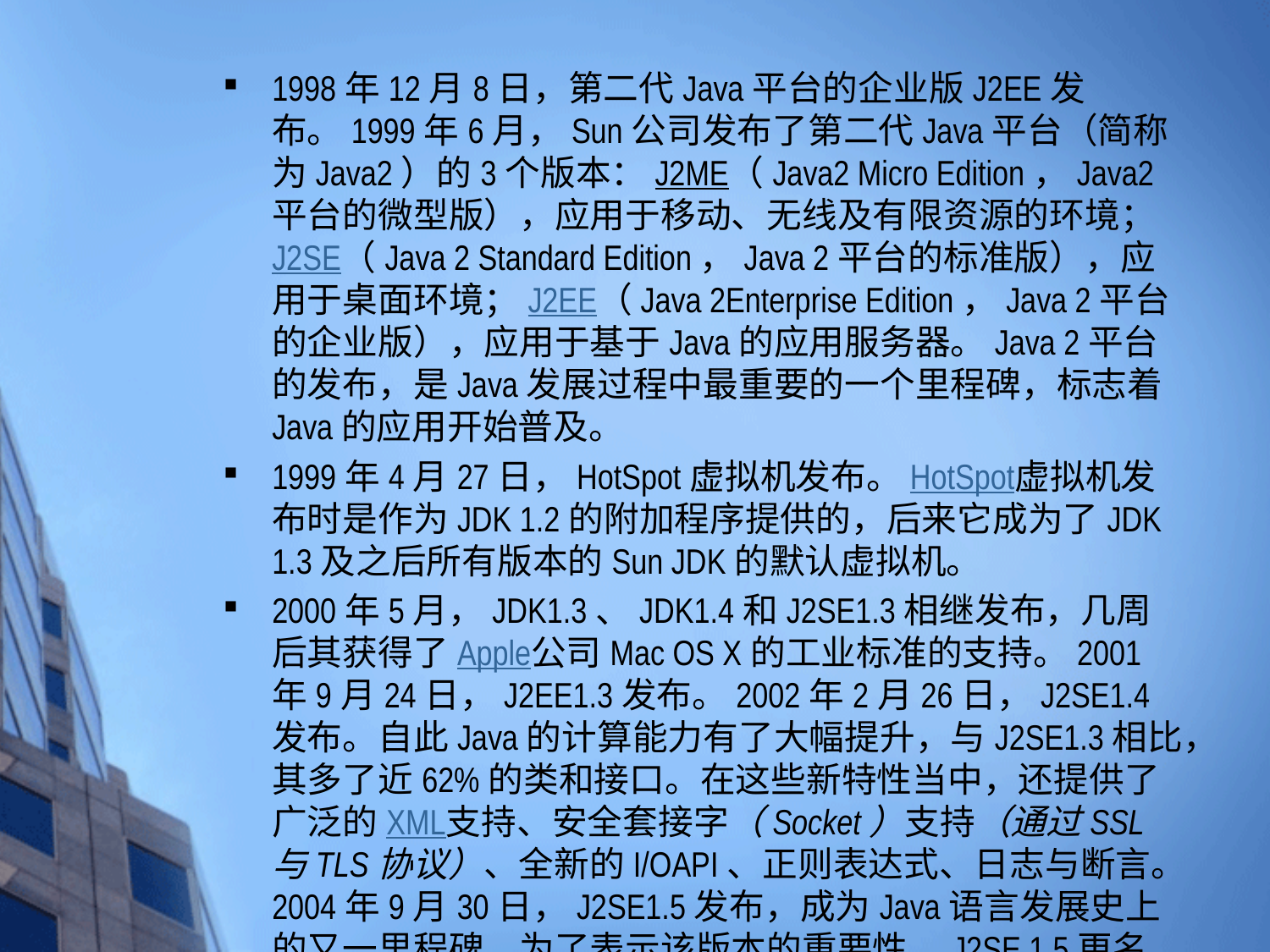

1998年12月8日，第二代Java平台的企业版J2EE发布。1999年6月，Sun公司发布了第二代Java平台（简称为Java2）的3个版本：J2ME（Java2 Micro Edition，Java2平台的微型版），应用于移动、无线及有限资源的环境；J2SE（Java 2 Standard Edition，Java 2平台的标准版），应用于桌面环境；J2EE（Java 2Enterprise Edition，Java 2平台的企业版），应用于基于Java的应用服务器。Java 2平台的发布，是Java发展过程中最重要的一个里程碑，标志着Java的应用开始普及。
1999年4月27日，HotSpot虚拟机发布。HotSpot虚拟机发布时是作为JDK 1.2的附加程序提供的，后来它成为了JDK 1.3及之后所有版本的Sun JDK的默认虚拟机。
2000年5月，JDK1.3、JDK1.4和J2SE1.3相继发布，几周后其获得了Apple公司Mac OS X的工业标准的支持。2001年9月24日，J2EE1.3发布。2002年2月26日，J2SE1.4发布。自此Java的计算能力有了大幅提升，与J2SE1.3相比，其多了近62%的类和接口。在这些新特性当中，还提供了广泛的XML支持、安全套接字（Socket）支持（通过SSL与TLS协议）、全新的I/OAPI、正则表达式、日志与断言。2004年9月30日，J2SE1.5发布，成为Java语言发展史上的又一里程碑。为了表示该版本的重要性，J2SE 1.5更名为Java SE 5.0（内部版本号1.5.0），代号为“Tiger”，Tiger包含了从1996年发布1.0版本以来的最重大的更新，其中包括泛型支持、基本类型的自动装箱、改进的循环、枚举类型、格式化I/O及可变参数。